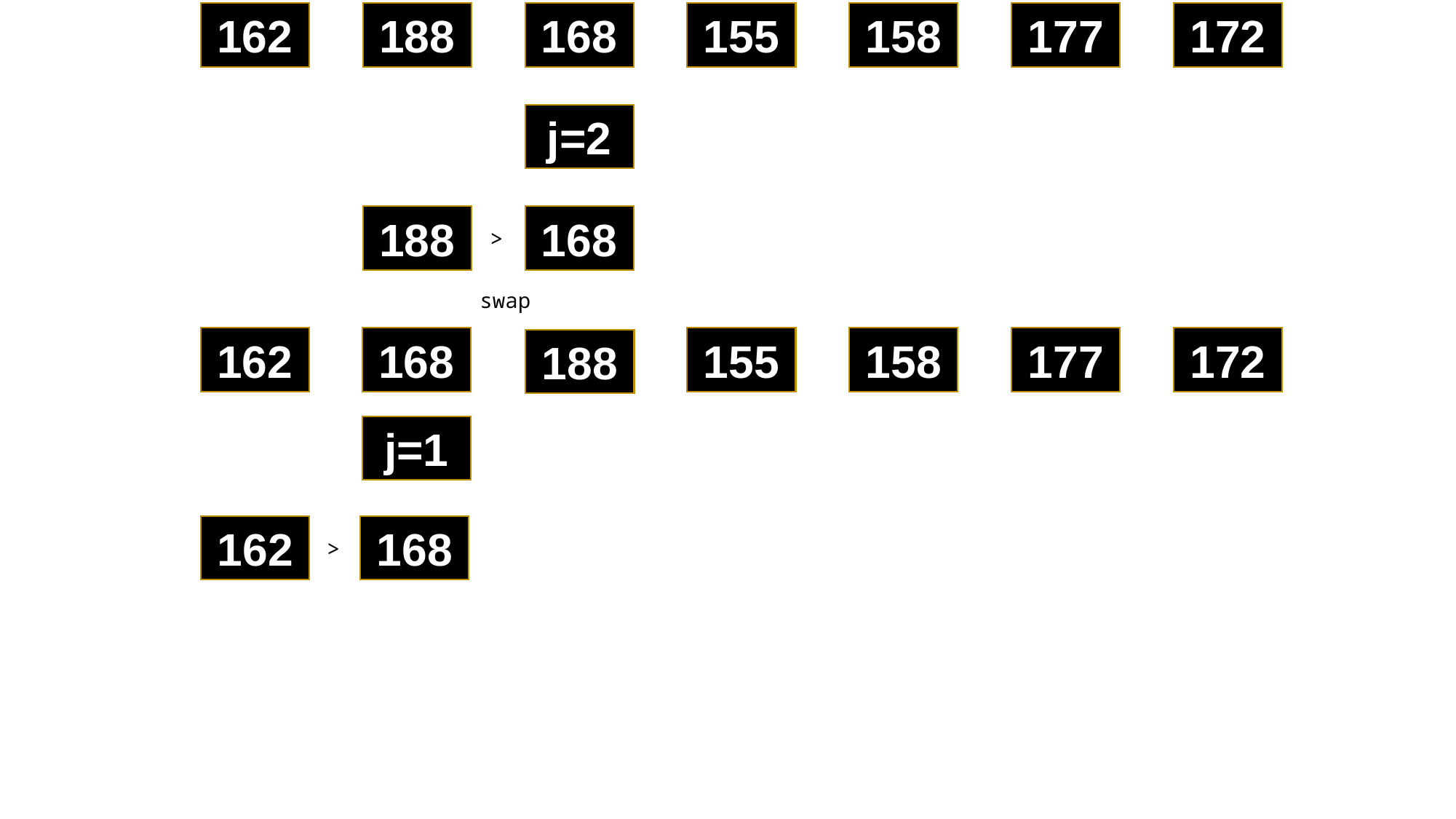

i=2 일때
188
168
155
158
177
172
162
j=2
188
168
>
swap
168
155
158
177
172
162
188
j=1
162
168
>